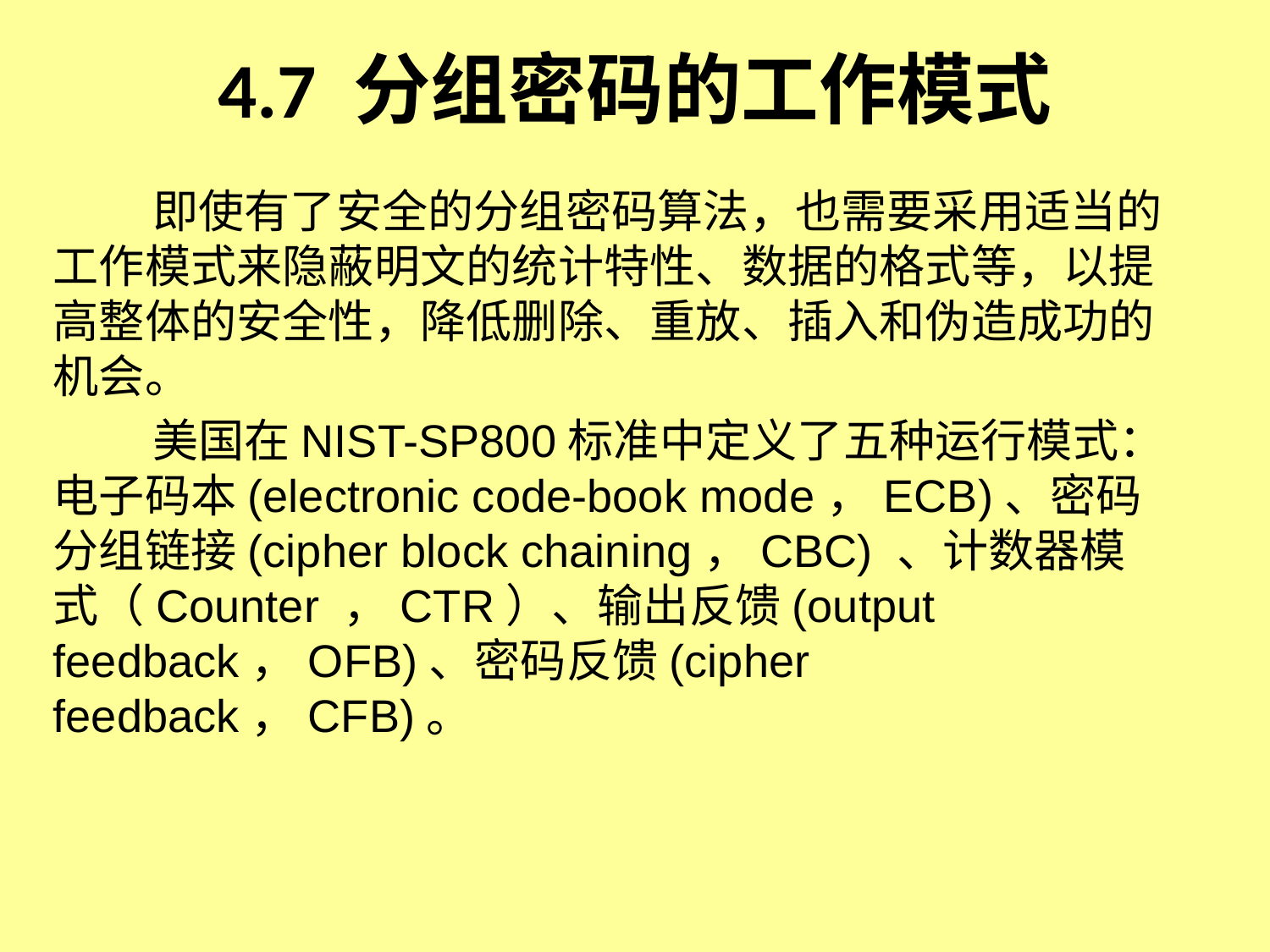

# 4.7 分组密码的工作模式
即使有了安全的分组密码算法，也需要采用适当的工作模式来隐蔽明文的统计特性、数据的格式等，以提高整体的安全性，降低删除、重放、插入和伪造成功的机会。
美国在NIST-SP800标准中定义了五种运行模式：电子码本(electronic code-book mode，ECB)、密码分组链接(cipher block chaining，CBC) 、计数器模式（Counter ，CTR）、输出反馈(output feedback，OFB)、密码反馈(cipher feedback，CFB)。